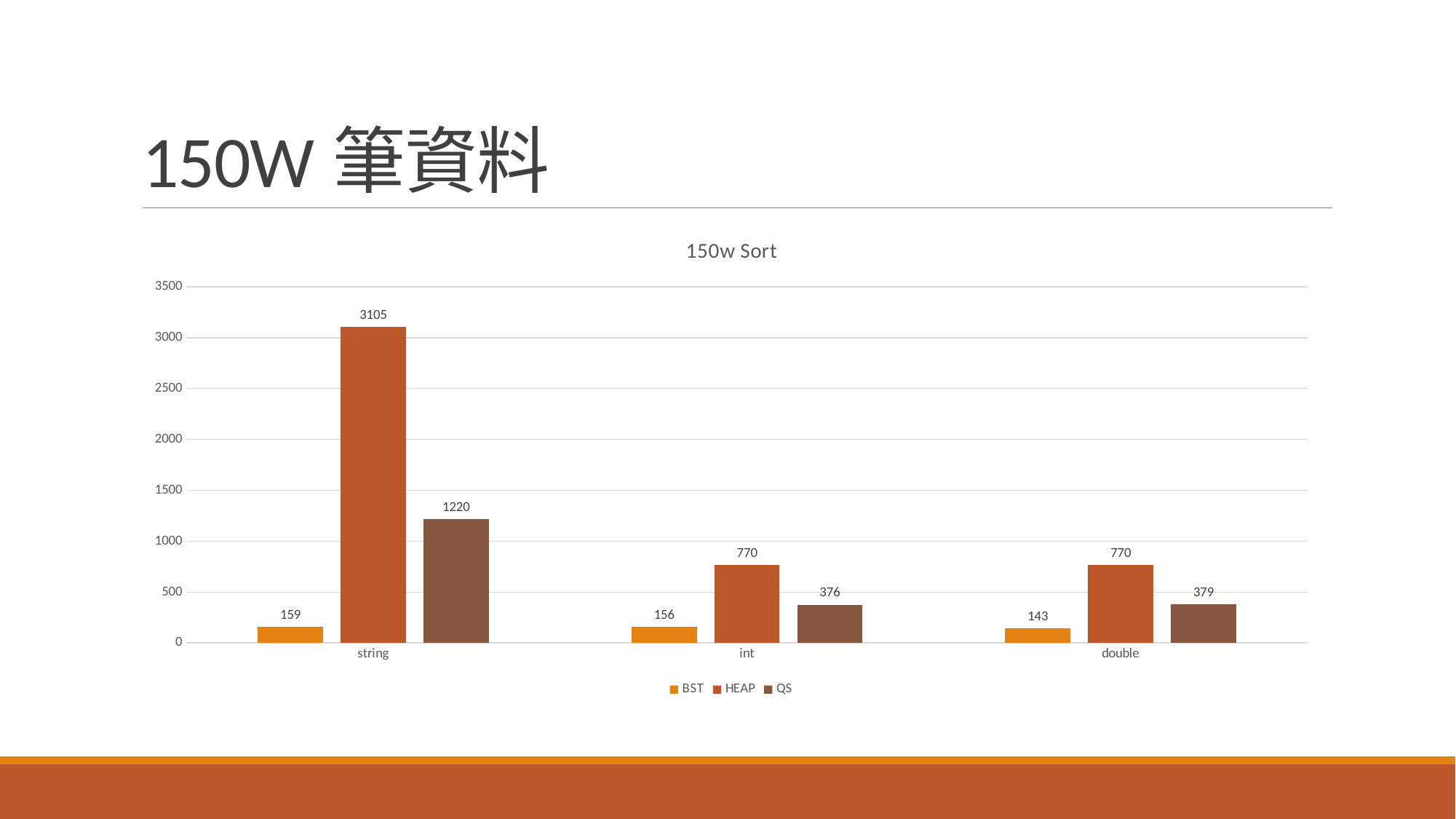

# 150W筆資料

### Chart: 150w Sort

| Category | BST | HEAP | QS |
|---|---|---|---|
| string | 159.0 | 3105.0 | 1220.0 |
| int | 156.0 | 770.0 | 376.0 |
| double | 143.0 | 770.0 | 379.0 |